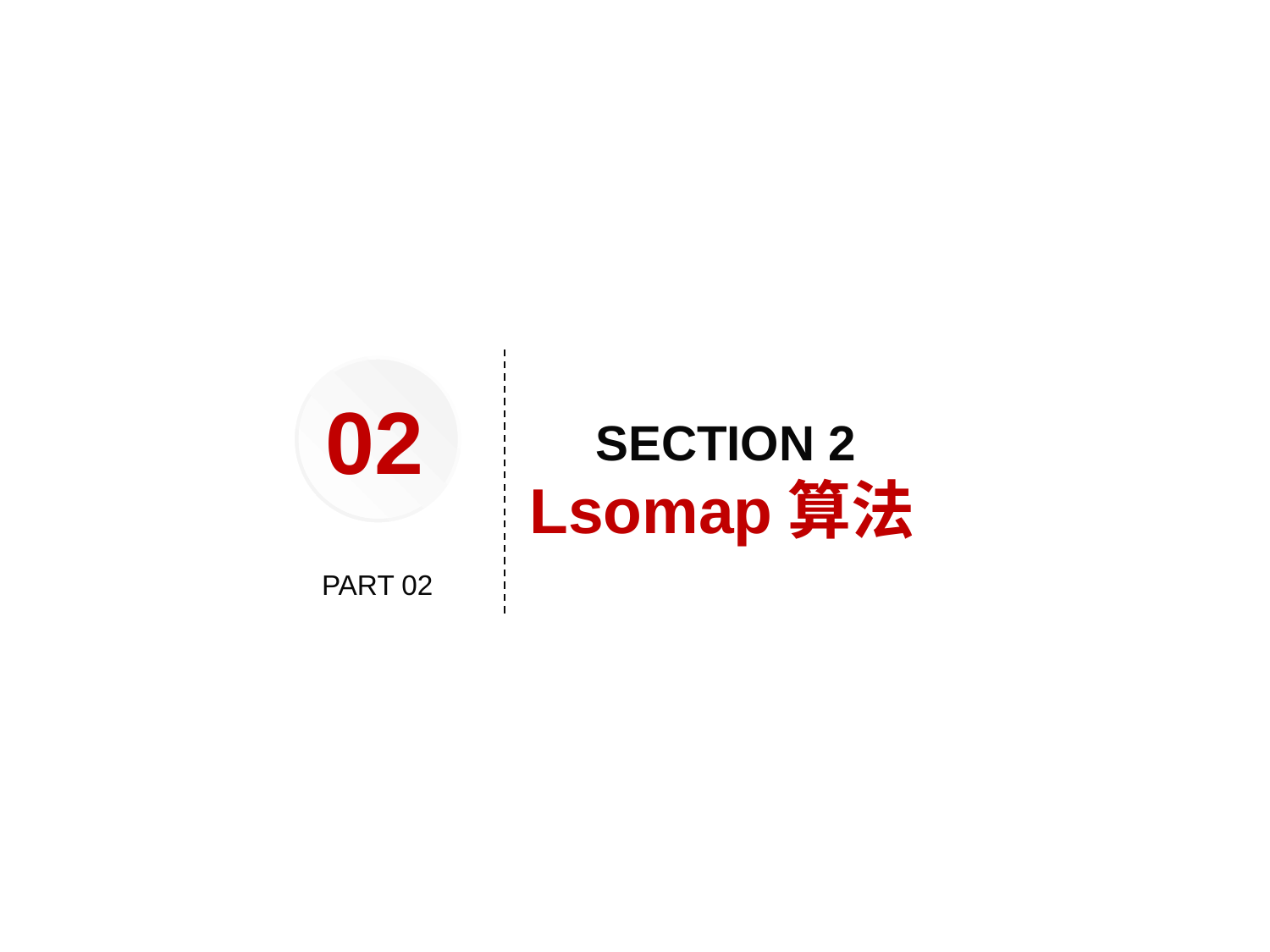

02
 SECTION 2
Lsomap算法
PART 02

7